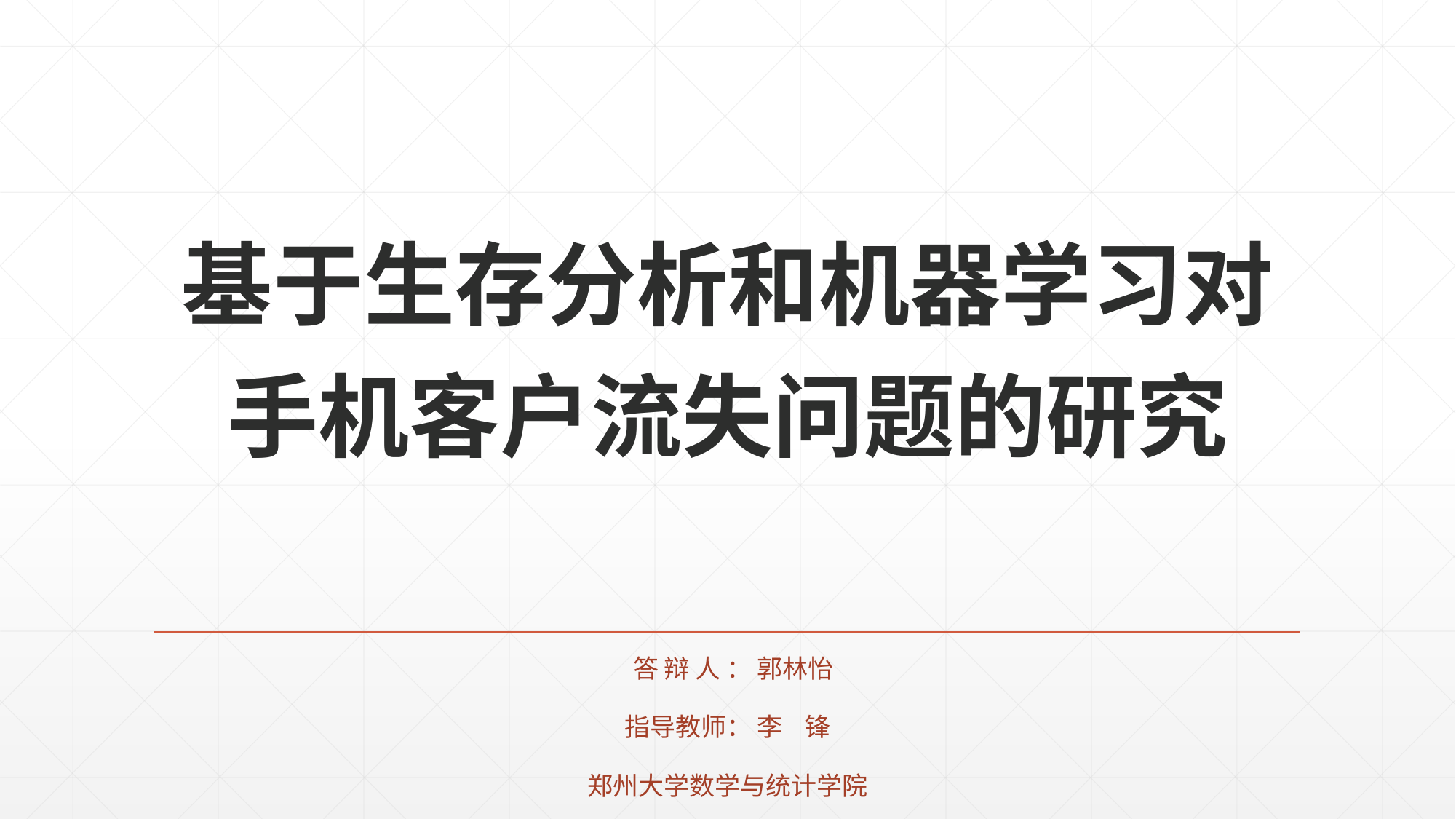

# 基于生存分析和机器学习对手机客户流失问题的研究
 答 辩 人 ： 郭林怡

指导教师： 李    锋

郑州大学数学与统计学院